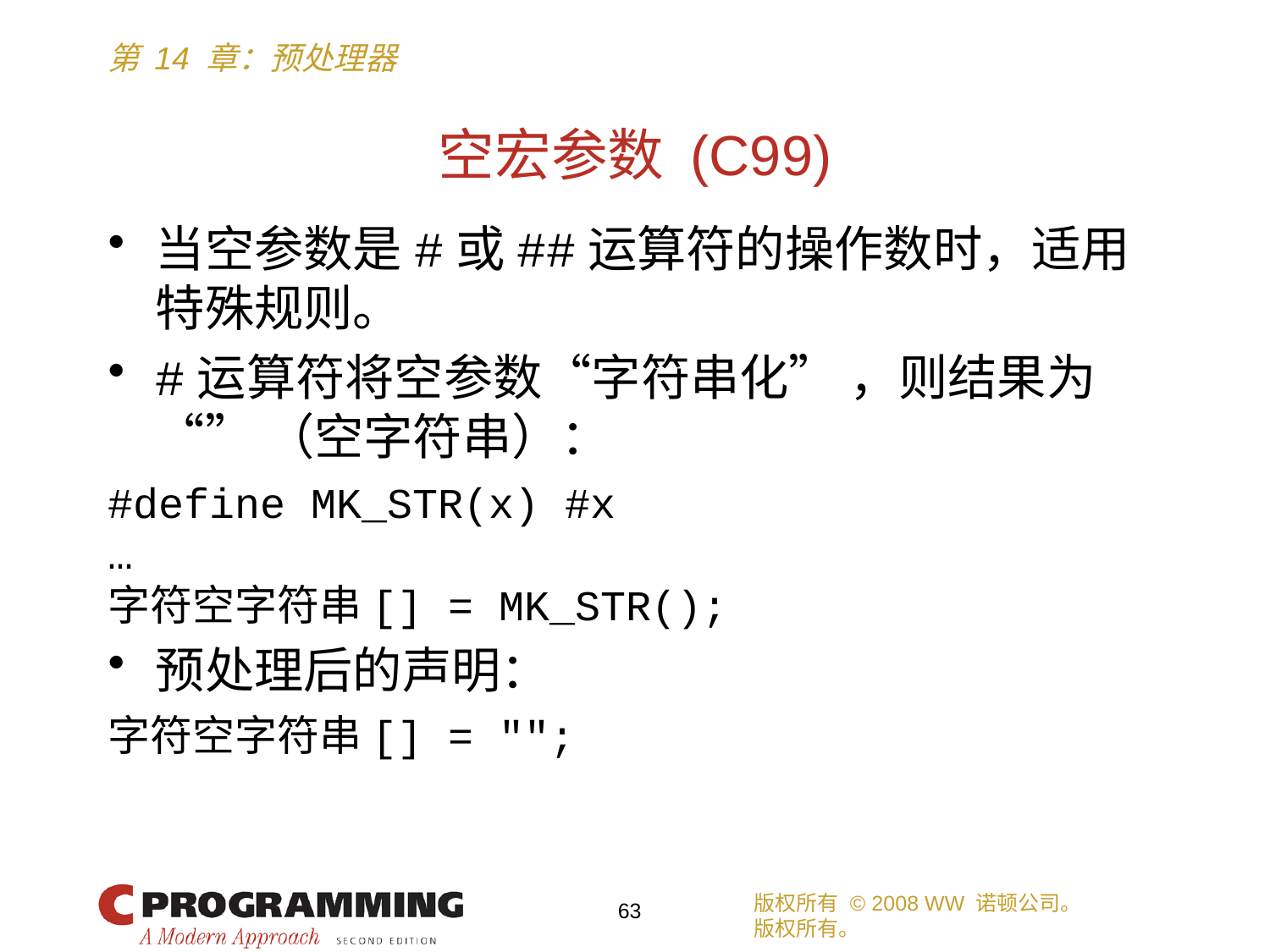

# 空宏参数 (C99)
当空参数是#或##运算符的操作数时，适用特殊规则。
#运算符将空参数“字符串化” ，则结果为“” （空字符串）：
#define MK_STR(x) #x
…
字符空字符串[] = MK_STR();
预处理后的声明：
字符空字符串[] = "";
版权所有 © 2008 WW 诺顿公司。
版权所有。
63